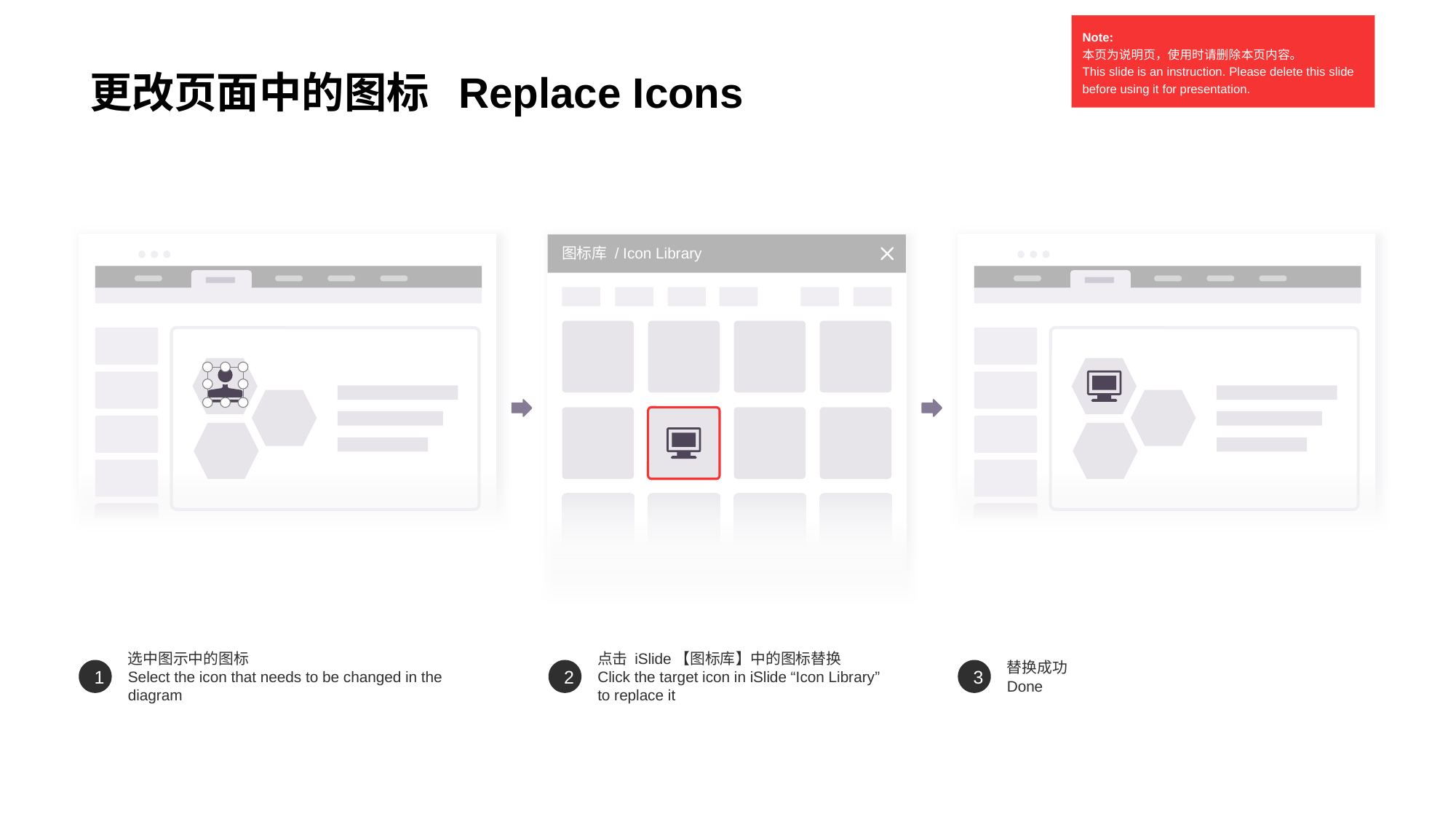

更改页面 中的图标  Replace Icons
Note:
本页为说明页，使用时请删除 本页内容。
This slide is an instruction. Please delete this slide before using it for presentation.

图标库  / Icon Library

点击 iSlide【图标库 】中的图标替换
Click the target icon in iSlide “Icon Library” to replace it
选中图示中的图标
Se lect the icon that needs to be changed in the diagram
1
替换 成功
Done
3
2